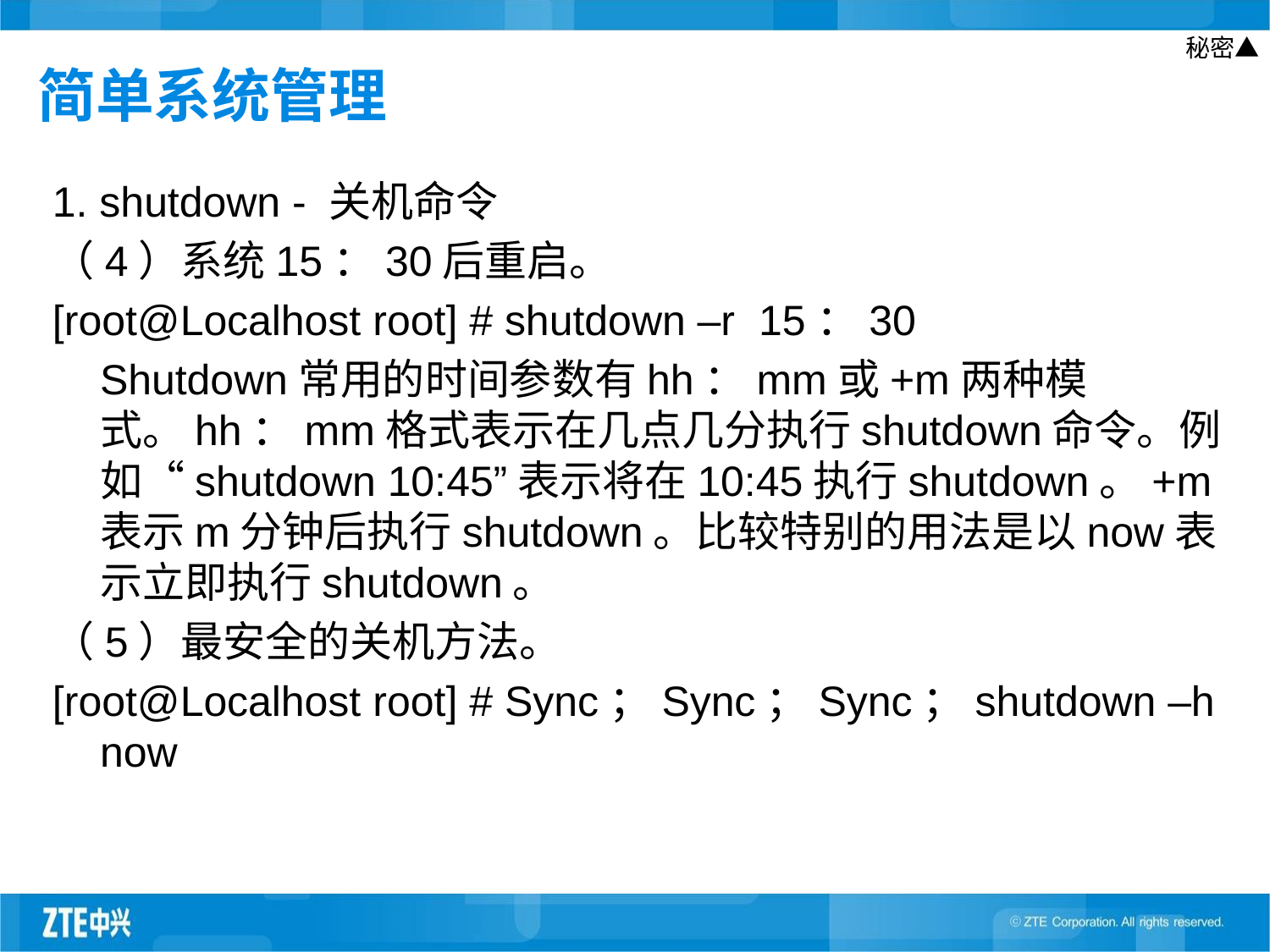

# 简单系统管理
1. shutdown - 关机命令
（4）系统15：30后重启。
[root@Localhost root] # shutdown –r  15：30
	Shutdown常用的时间参数有hh：mm或+m两种模式。hh：mm格式表示在几点几分执行shutdown命令。例如“shutdown 10:45”表示将在10:45执行shutdown。+m表示m分钟后执行shutdown。比较特别的用法是以now表示立即执行shutdown。
（5）最安全的关机方法。
[root@Localhost root] # Sync；Sync；Sync；shutdown –h now